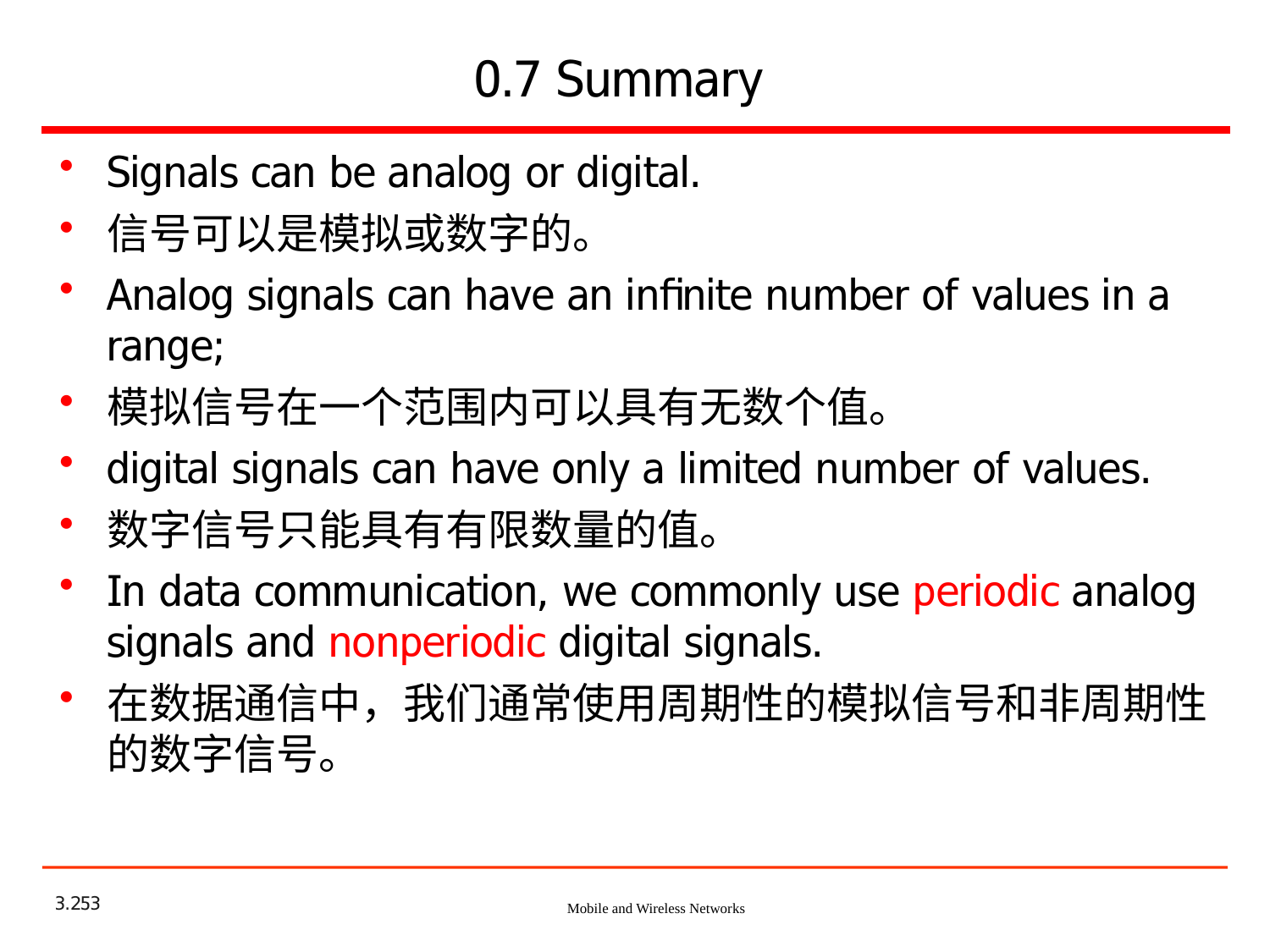

# 0.7 Summary

Signals can be analog or digital.
信号可以是模拟或数字的。
Analog signals can have an infinite number of values in a range;
模拟信号在一个范围内可以具有无数个值。
digital signals can have only a limited number of values.
数字信号只能具有有限数量的值。
In data communication, we commonly use periodic analog signals and nonperiodic digital signals.
在数据通信中，我们通常使用周期性的模拟信号和非周期性的数字信号。

3.253
Mobile and Wireless Networks